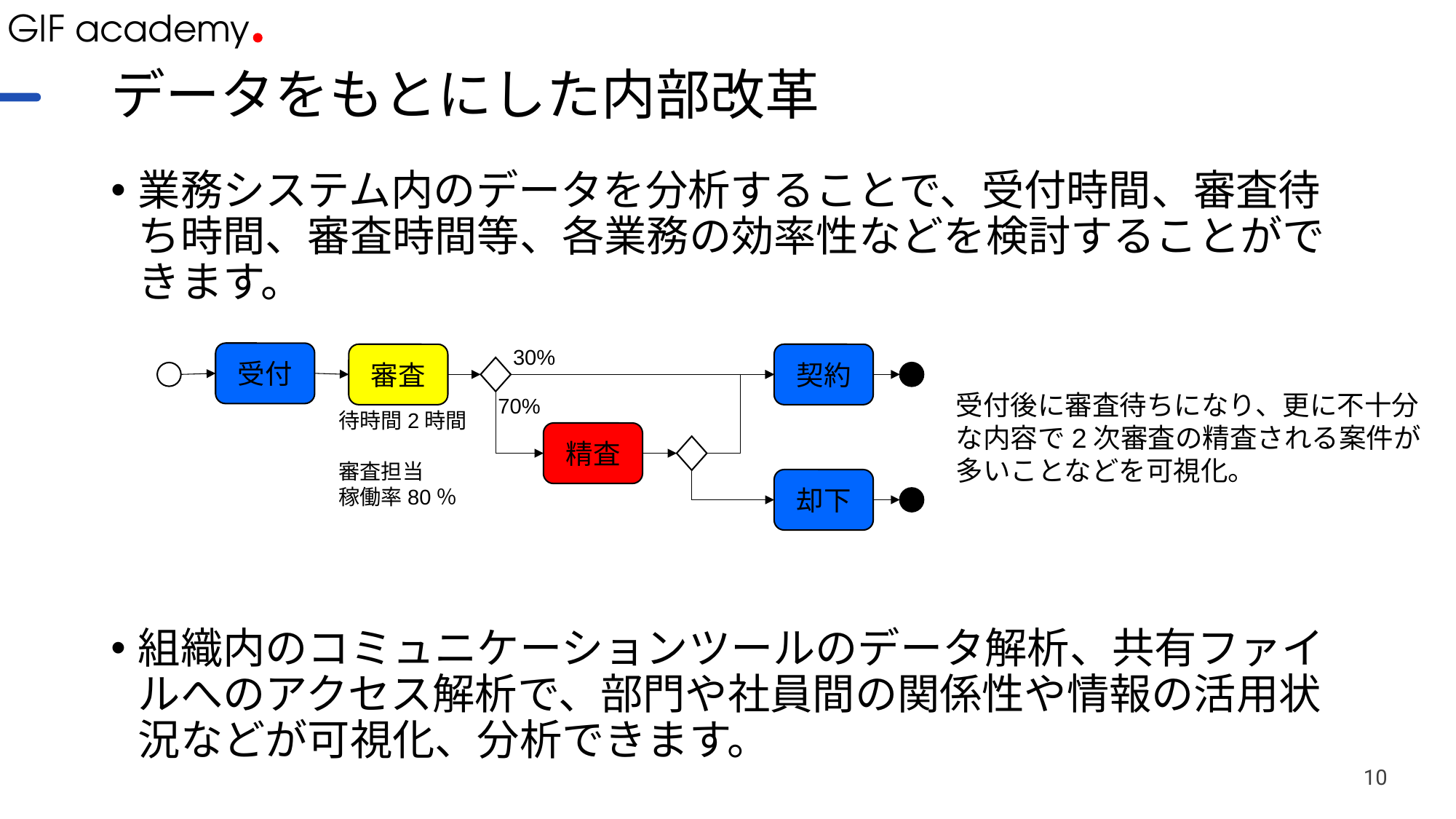

# データをもとにした内部改革
業務システム内のデータを分析することで、受付時間、審査待ち時間、審査時間等、各業務の効率性などを検討することができます。

組織内のコミュニケーションツールのデータ解析、共有ファイルへのアクセス解析で、部門や社員間の関係性や情報の活用状況などが可視化、分析できます。
30%
受付
審査
契約

受付後に審査待ちになり、更に不十分な内容で2次審査の精査される案件が多いことなどを可視化。
70%
待時間2時間

審査担当
稼働率80％
精査

却下

10